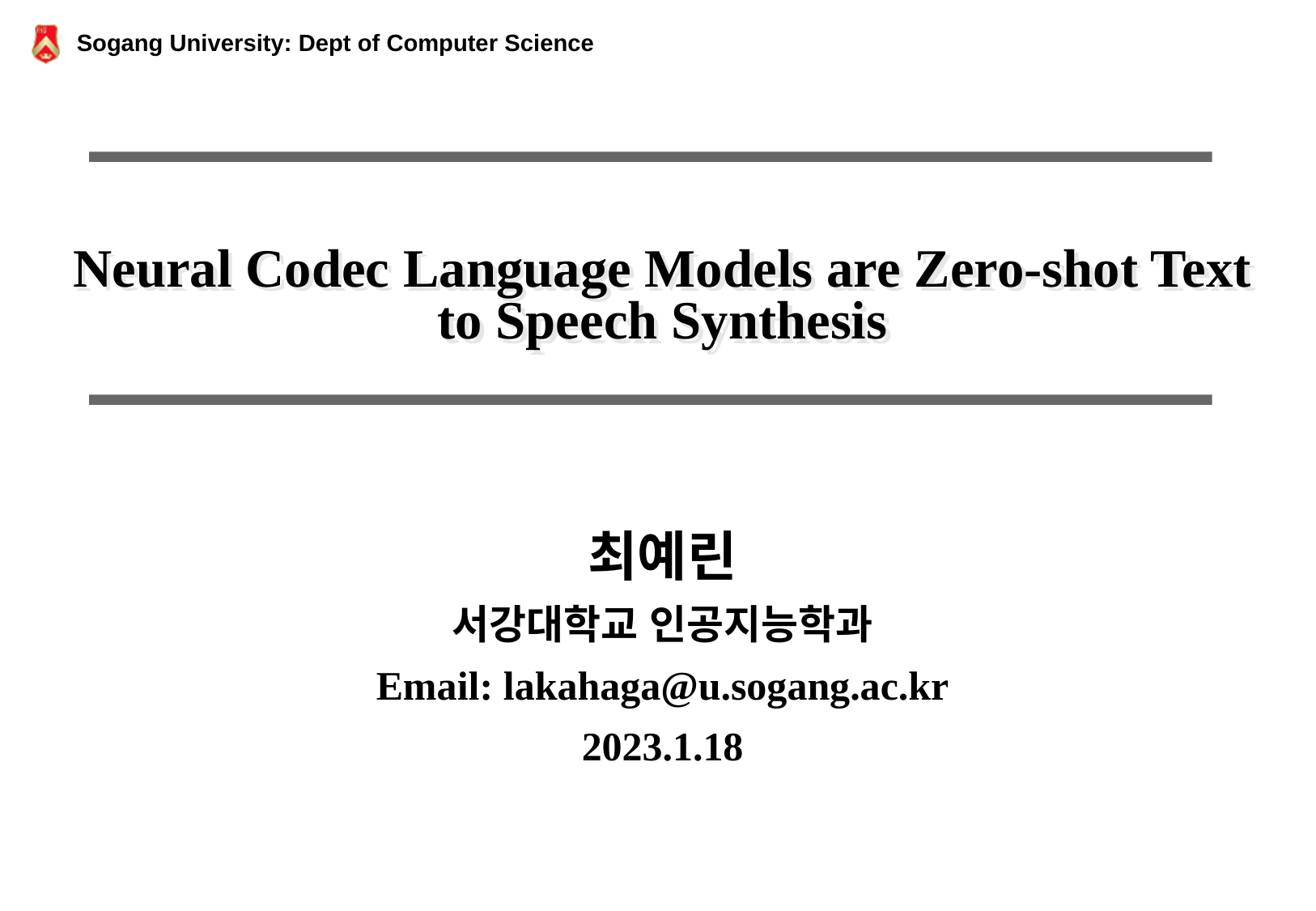

# Neural Codec Language Models are Zero-shot Text to Speech Synthesis
최예린
서강대학교 인공지능학과
Email: lakahaga@u.sogang.ac.kr
2023.1.18